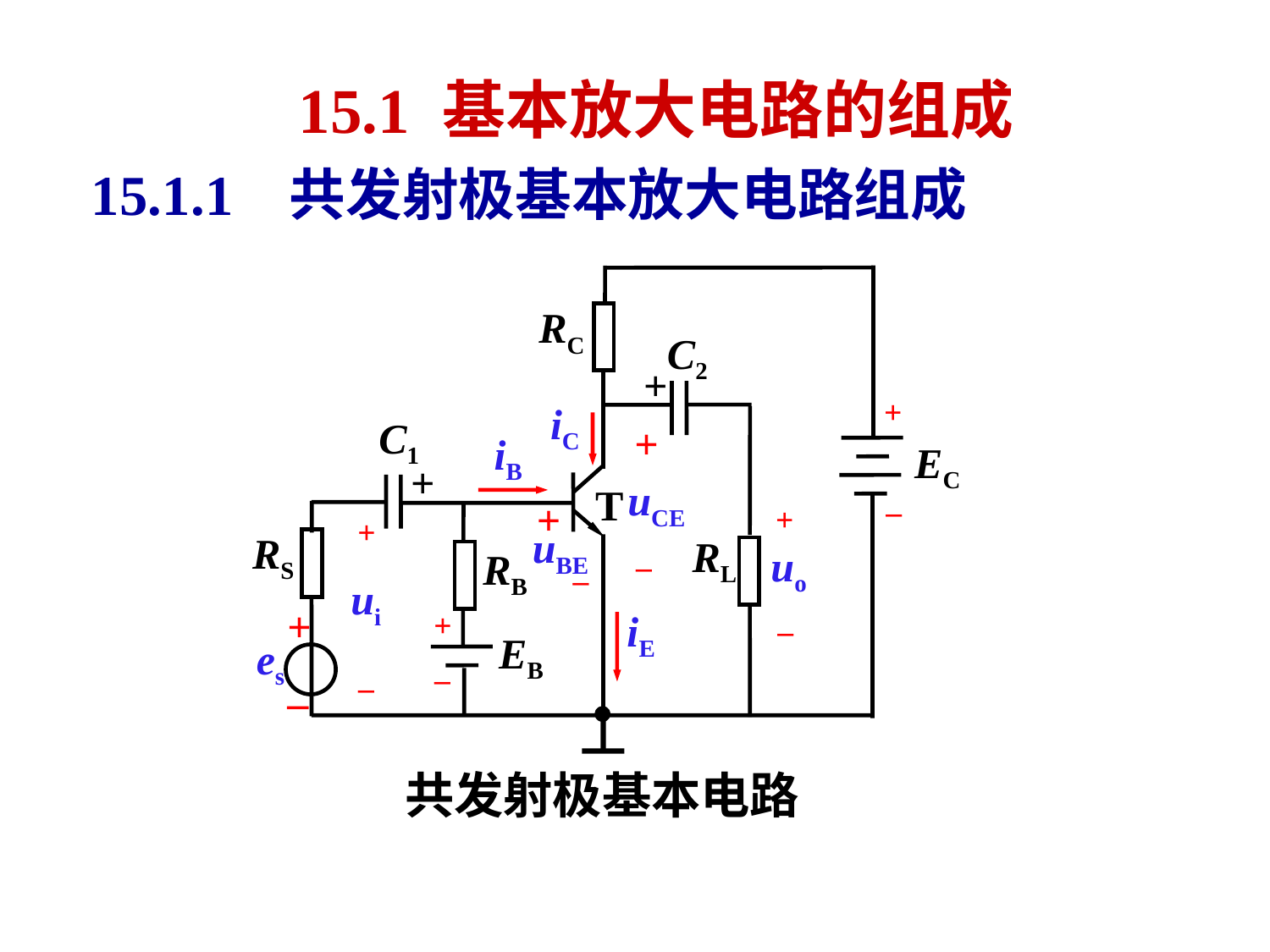

# 15.1 基本放大电路的组成
15.1.1   共发射极基本放大电路组成

RC

C2
+

+
iC

C1
+

iB
EC

+

uCE
T

–
+

+

+

uBE
RS
RL

uo

RB
–

–
ui
+

+
iE

–

EB

es

–
–
–

共发射极基本电路